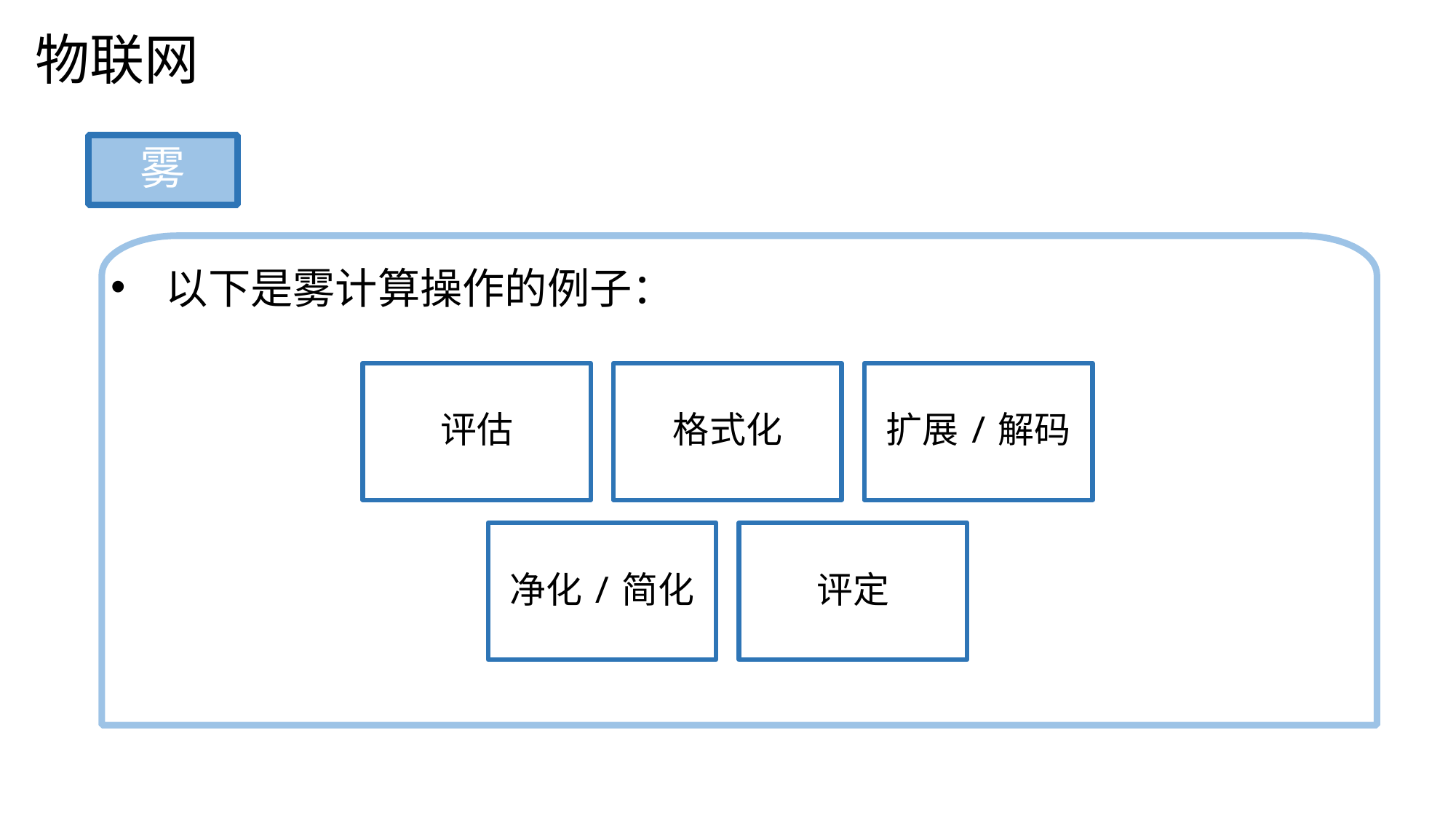

物联网

雾
以下是雾计算操作的例子：

评估
格式化
扩展/解码
净化/简化
评定